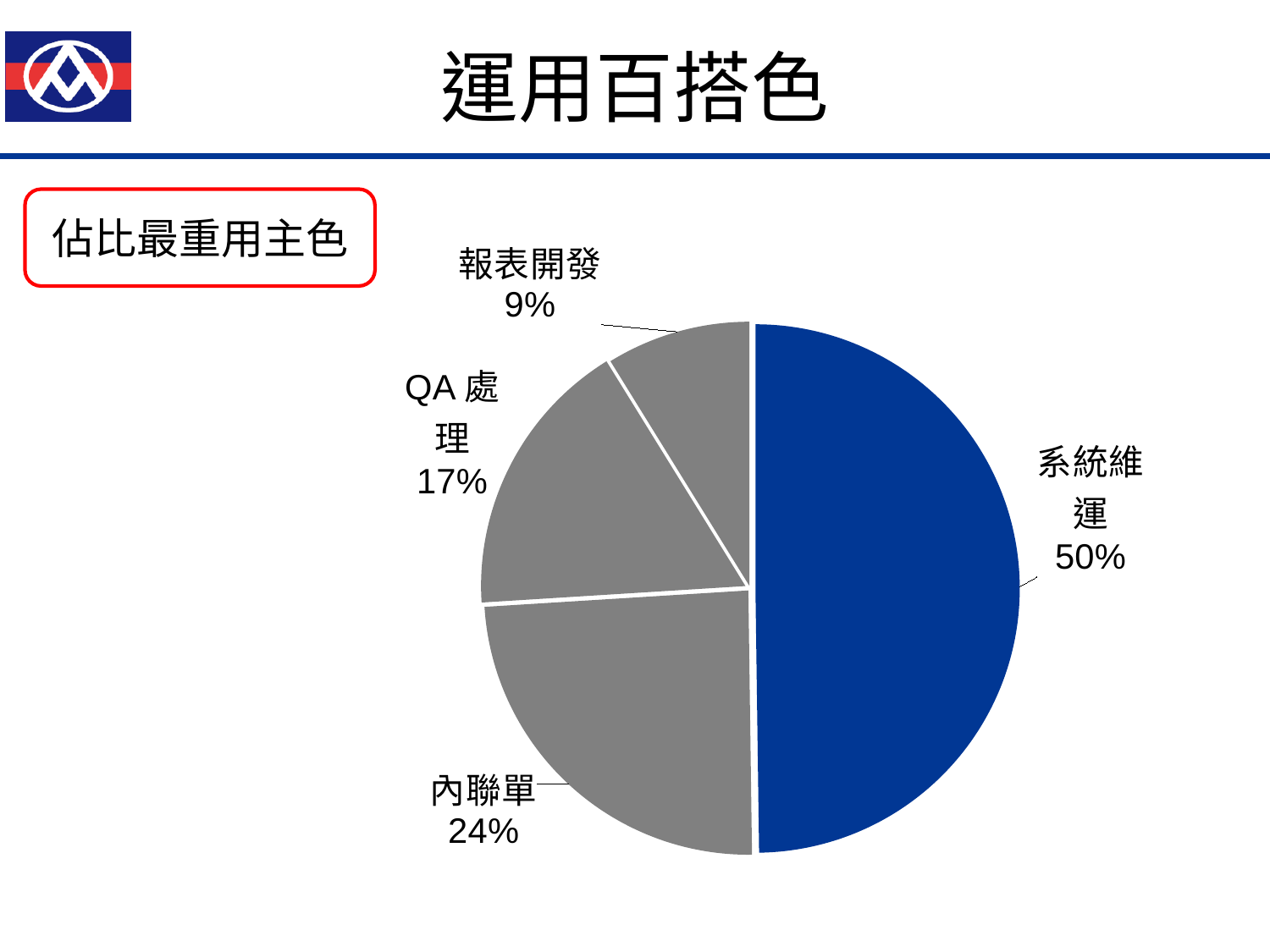

# 運用百搭色
佔比最重用主色

### Chart

| Category | 合計 |
|---|---|
| 總部系統 | 56.5 |
| 內聯單 | 27.5 |
| 全聯BI系統 | 19.5 |
| 報表開發 | 10.0 |